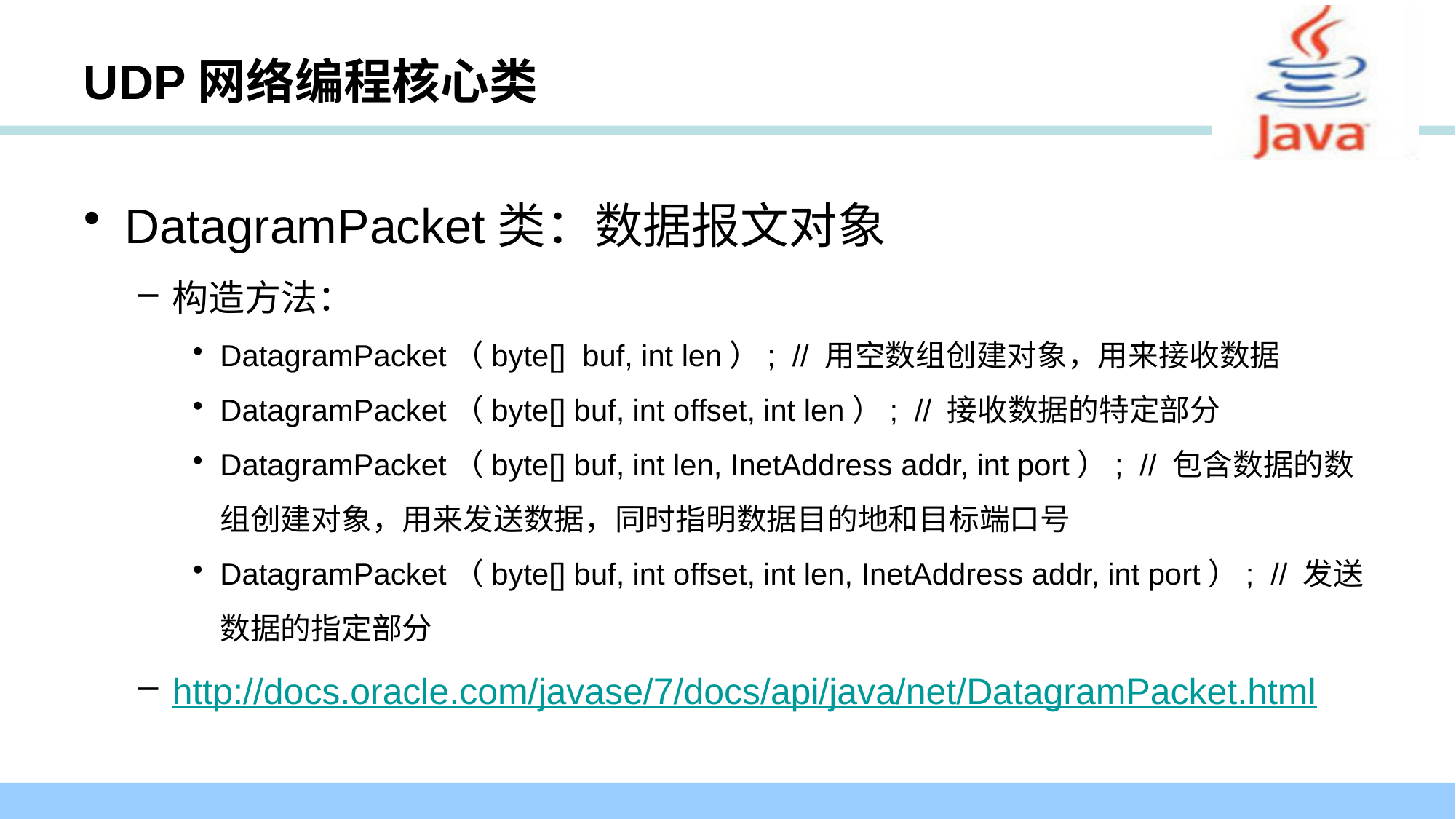

# UDP网络编程核心类
DatagramPacket类：数据报文对象
构造方法：
DatagramPacket（byte[]  buf, int len）;  // 用空数组创建对象，用来接收数据
DatagramPacket（byte[] buf, int offset, int len）;  // 接收数据的特定部分
DatagramPacket（byte[] buf, int len, InetAddress addr, int port）;  // 包含数据的数组创建对象，用来发送数据，同时指明数据目的地和目标端口号
DatagramPacket（byte[] buf, int offset, int len, InetAddress addr, int port）;  // 发送数据的指定部分
http://docs.oracle.com/javase/7/docs/api/java/net/DatagramPacket.html